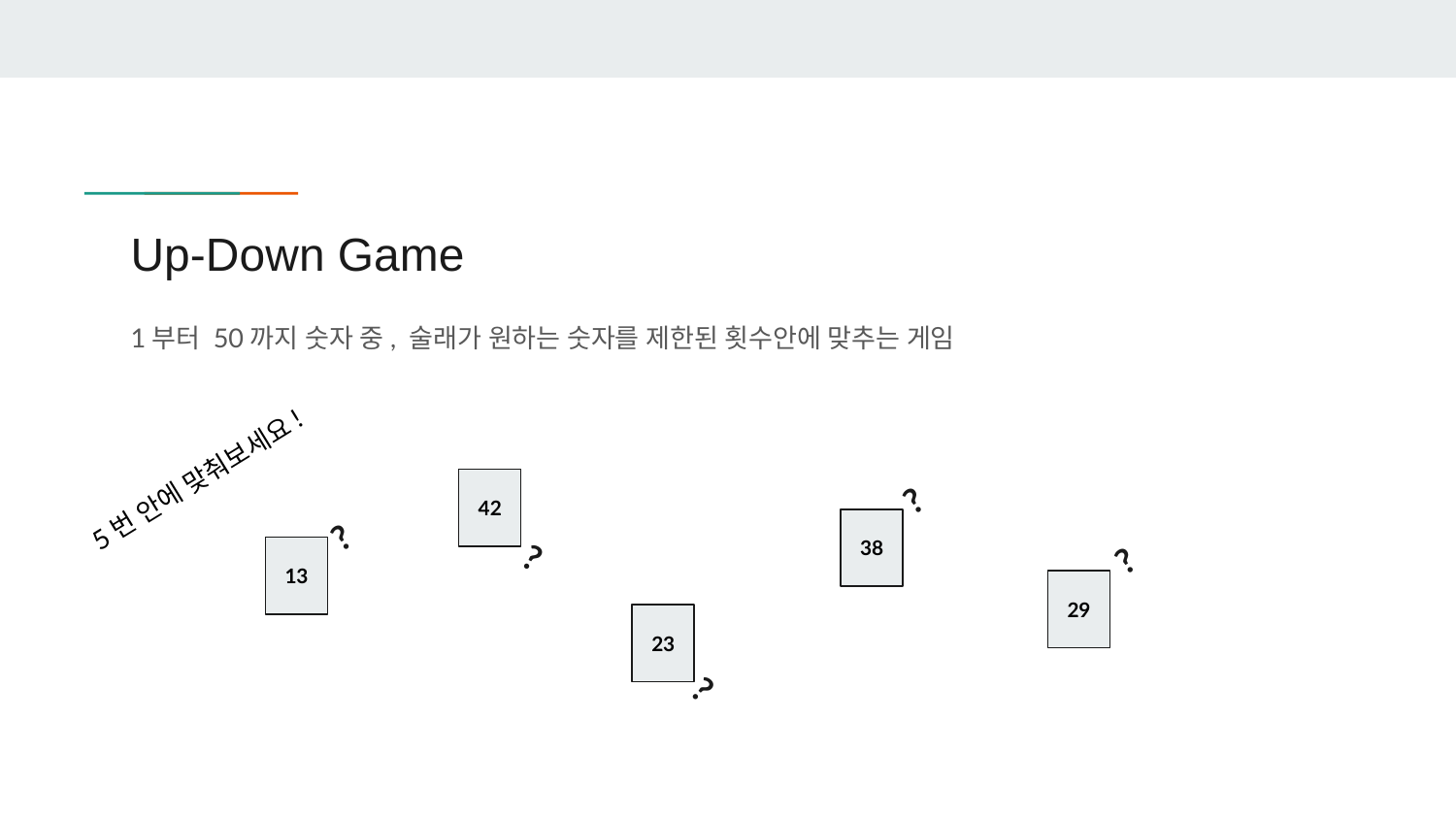

# Up-Down Game
1부터 50까지 숫자 중, 술래가 원하는 숫자를 제한된 횟수안에 맞추는 게임
5번 안에 맞춰보세요!
?
42
?
38
?
?
13
29
23
?